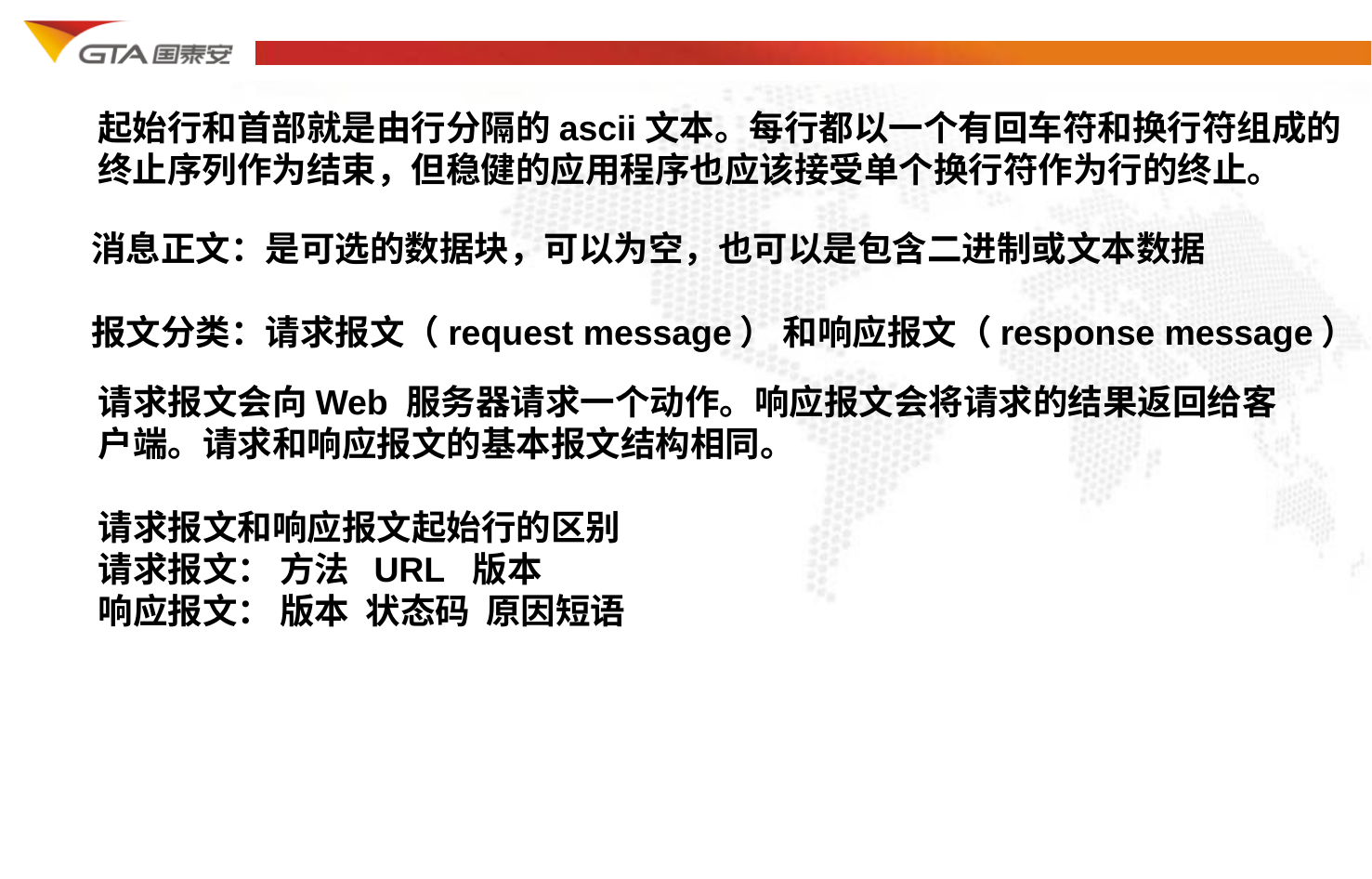

起始行和首部就是由行分隔的ascii文本。每行都以一个有回车符和换行符组成的
终止序列作为结束，但稳健的应用程序也应该接受单个换行符作为行的终止。
消息正文：是可选的数据块，可以为空，也可以是包含二进制或文本数据

报文分类：请求报文（request message） 和响应报文（response message）
请求报文会向Web 服务器请求一个动作。响应报文会将请求的结果返回给客户端。请求和响应报文的基本报文结构相同。

请求报文和响应报文起始行的区别
请求报文： 方法  URL  版本
响应报文： 版本  状态码  原因短语